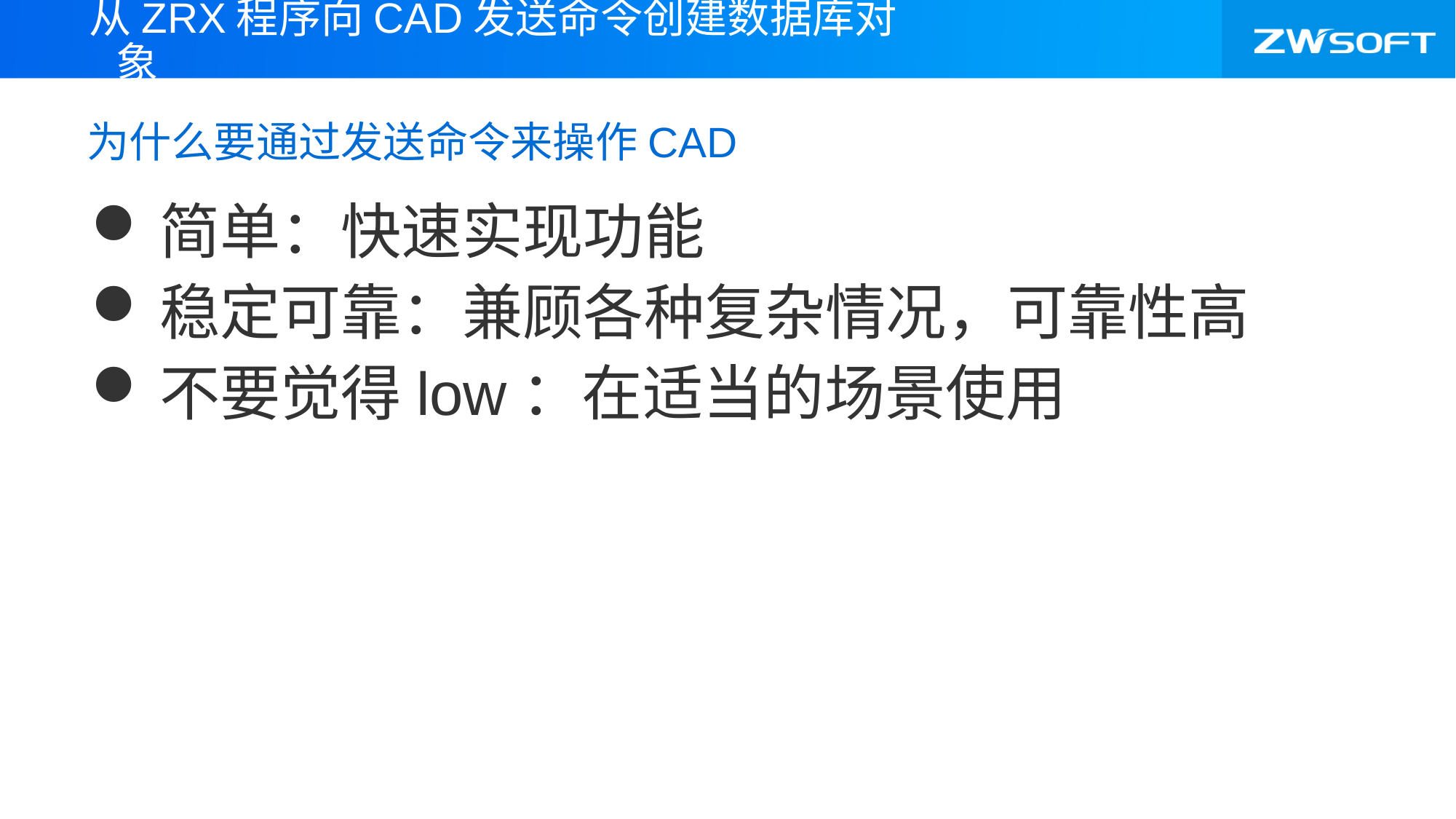

从ZRX程序向CAD发送命令创建数据库对象
# 为什么要通过发送命令来操作CAD
简单：快速实现功能
稳定可靠：兼顾各种复杂情况，可靠性高
不要觉得low：在适当的场景使用